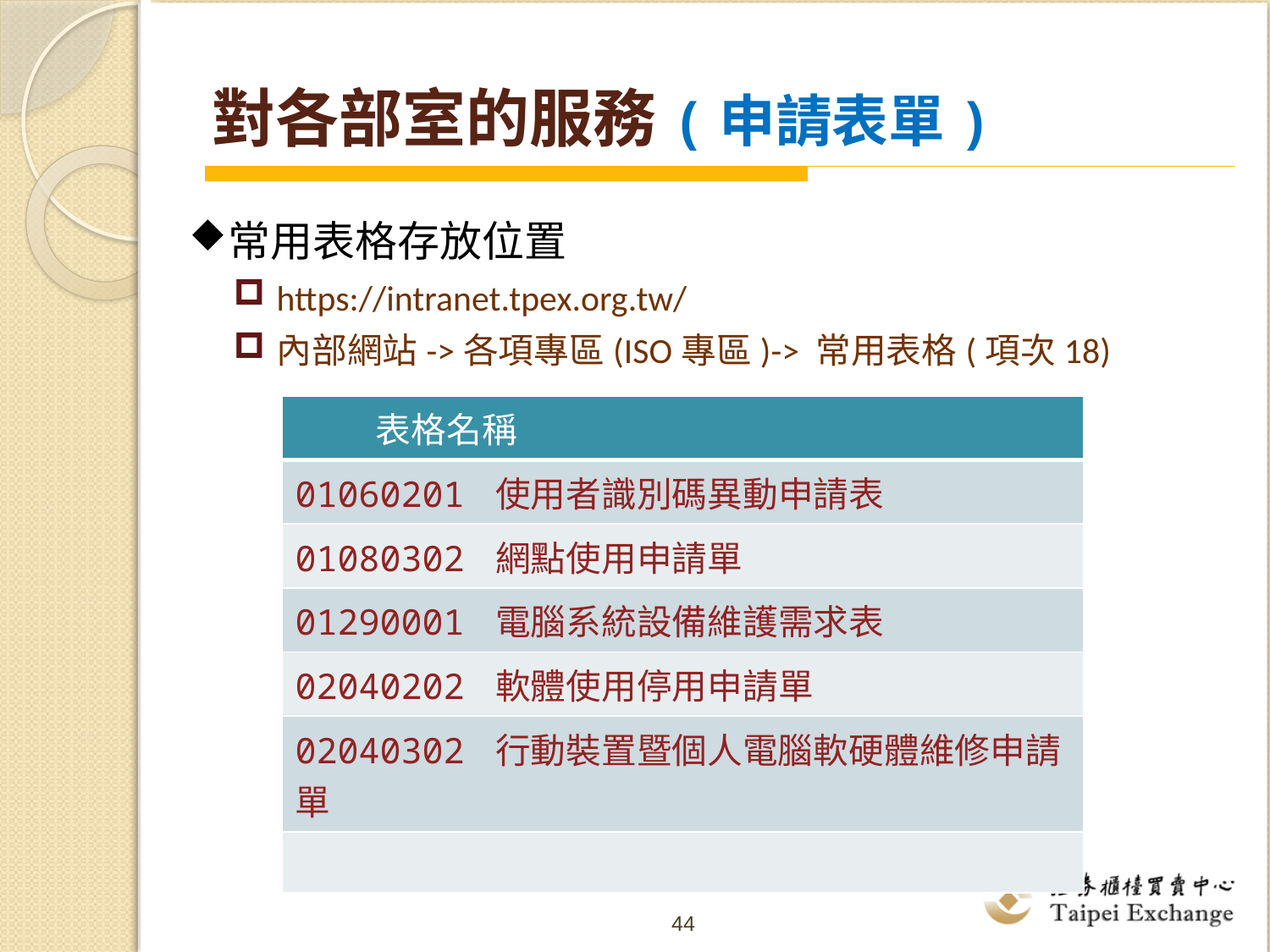

# 對各部室的服務(申請表單)
常用表格存放位置
https://intranet.tpex.org.tw/
內部網站->各項專區(ISO專區)-> 常用表格(項次18)
| 表格名稱 |
| --- |
| 01060201 使用者識別碼異動申請表 |
| 01080302 網點使用申請單 |
| 01290001 電腦系統設備維護需求表 |
| 02040202 軟體使用停用申請單 |
| 02040302 行動裝置暨個人電腦軟硬體維修申請單 |
|  |
44